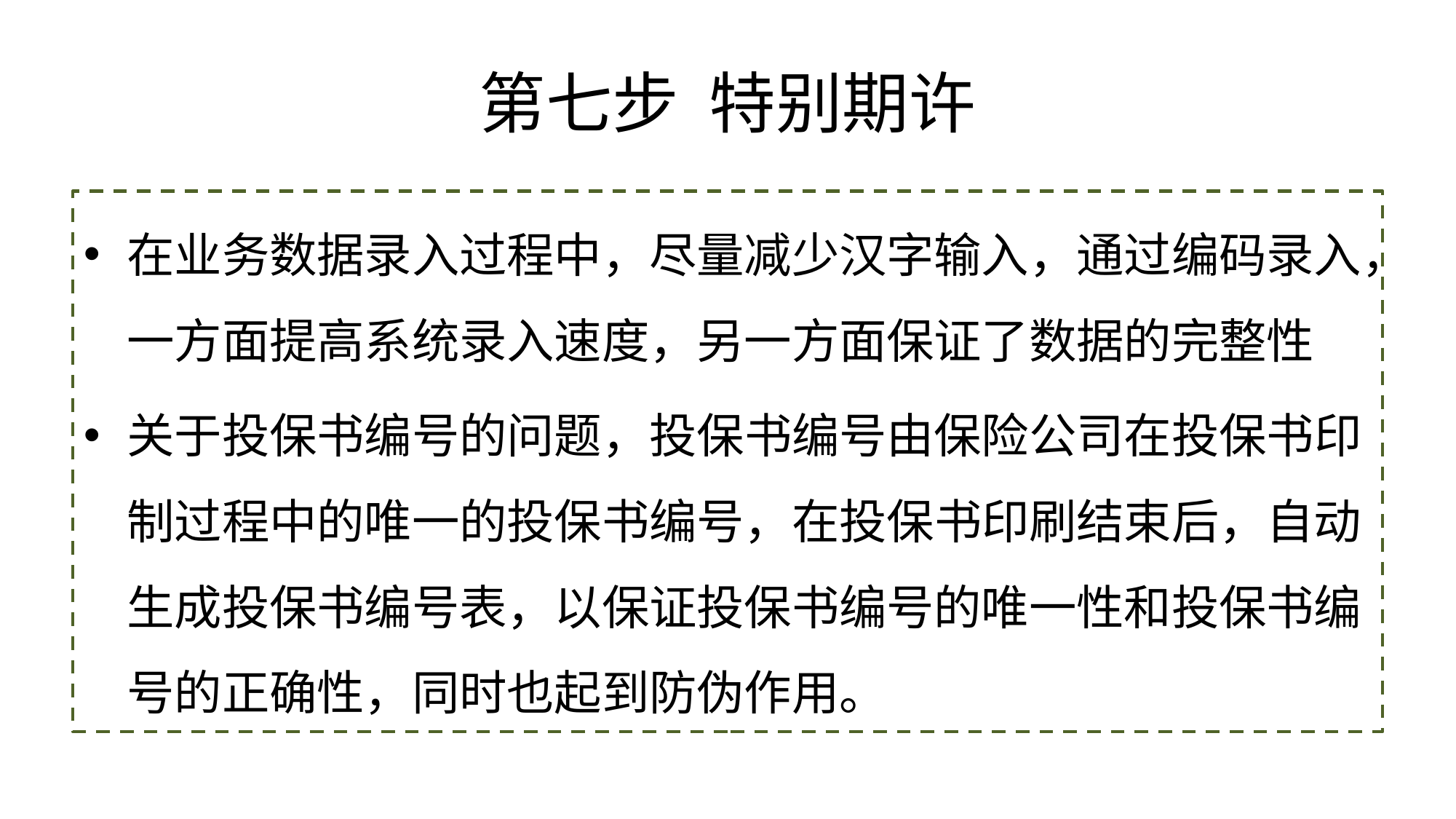

# 第七步  特别期许
在业务数据录入过程中，尽量减少汉字输入，通过编码录入，一方面提高系统录入速度，另一方面保证了数据的完整性
关于投保书编号的问题，投保书编号由保险公司在投保书印制过程中的唯一的投保书编号，在投保书印刷结束后，自动生成投保书编号表，以保证投保书编号的唯一性和投保书编号的正确性，同时也起到防伪作用。